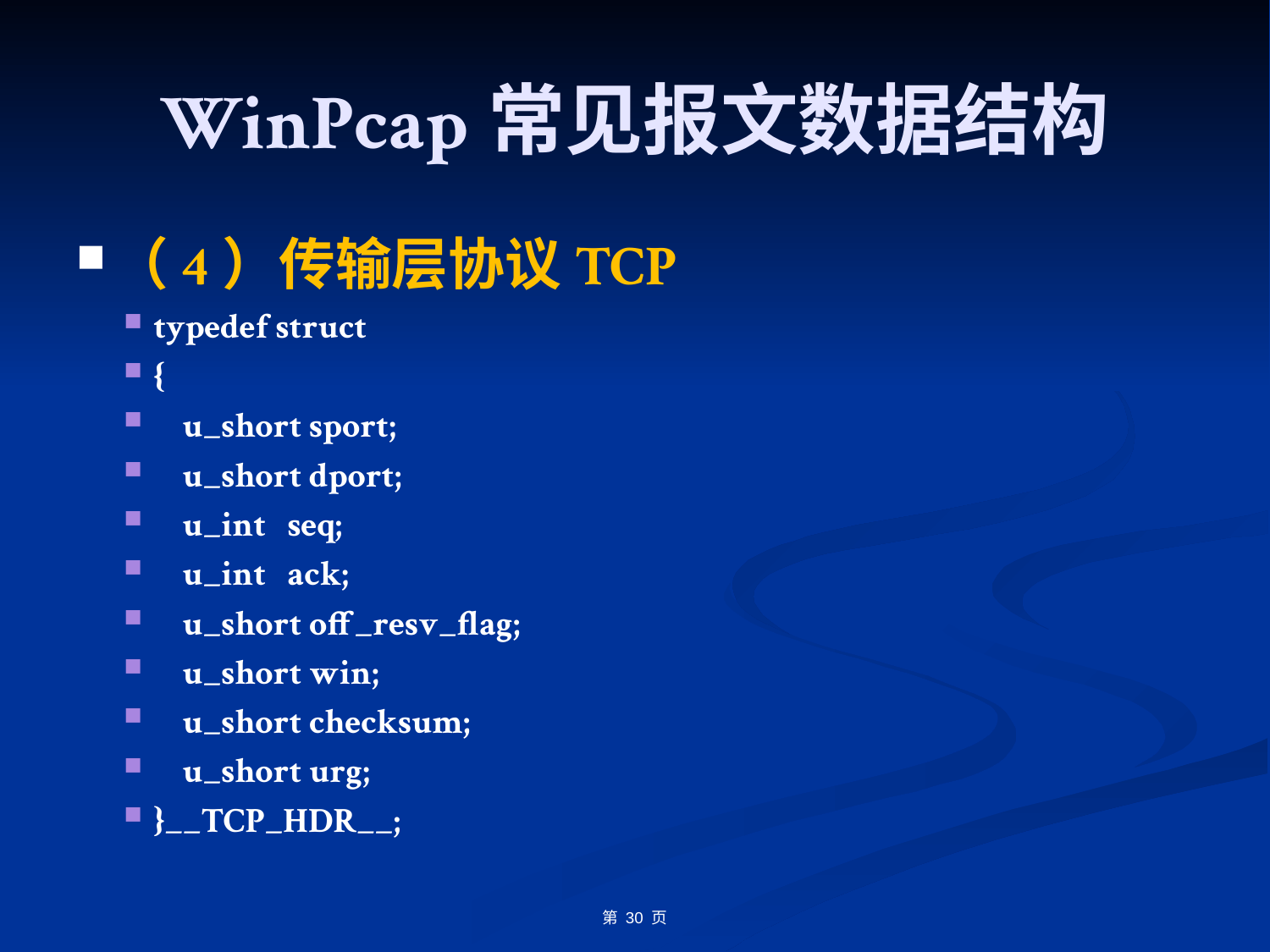

# WinPcap常见报文数据结构
（4）传输层协议TCP
typedef struct
{
    u_short sport;
    u_short dport;
    u_int   seq;
    u_int   ack;
    u_short off_resv_flag;
    u_short win;
    u_short checksum;
    u_short urg;
}__TCP_HDR__;

第 30 页